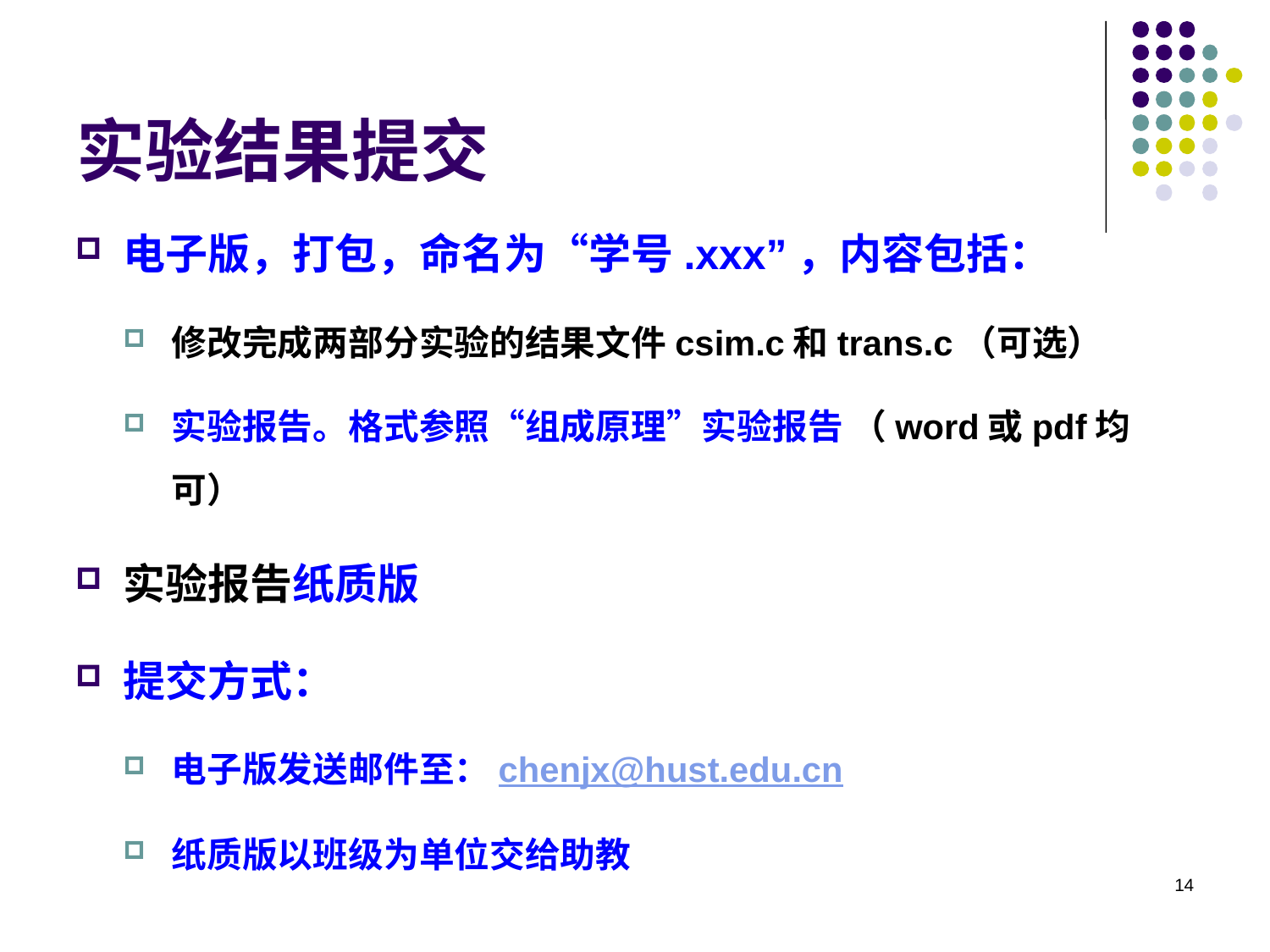

实验结果提交
电子版，打包，命名为“学号.xxx”，内容包括：
修改完成两部分实验的结果文件csim.c和trans.c（可选）
实验报告。格式参照“组成原理”实验报告 （word或pdf均可）
实验报告纸质版
提交方式：
电子版发送邮件至：chenjx@hust.edu.cn
纸质版以班级为单位交给助教

14